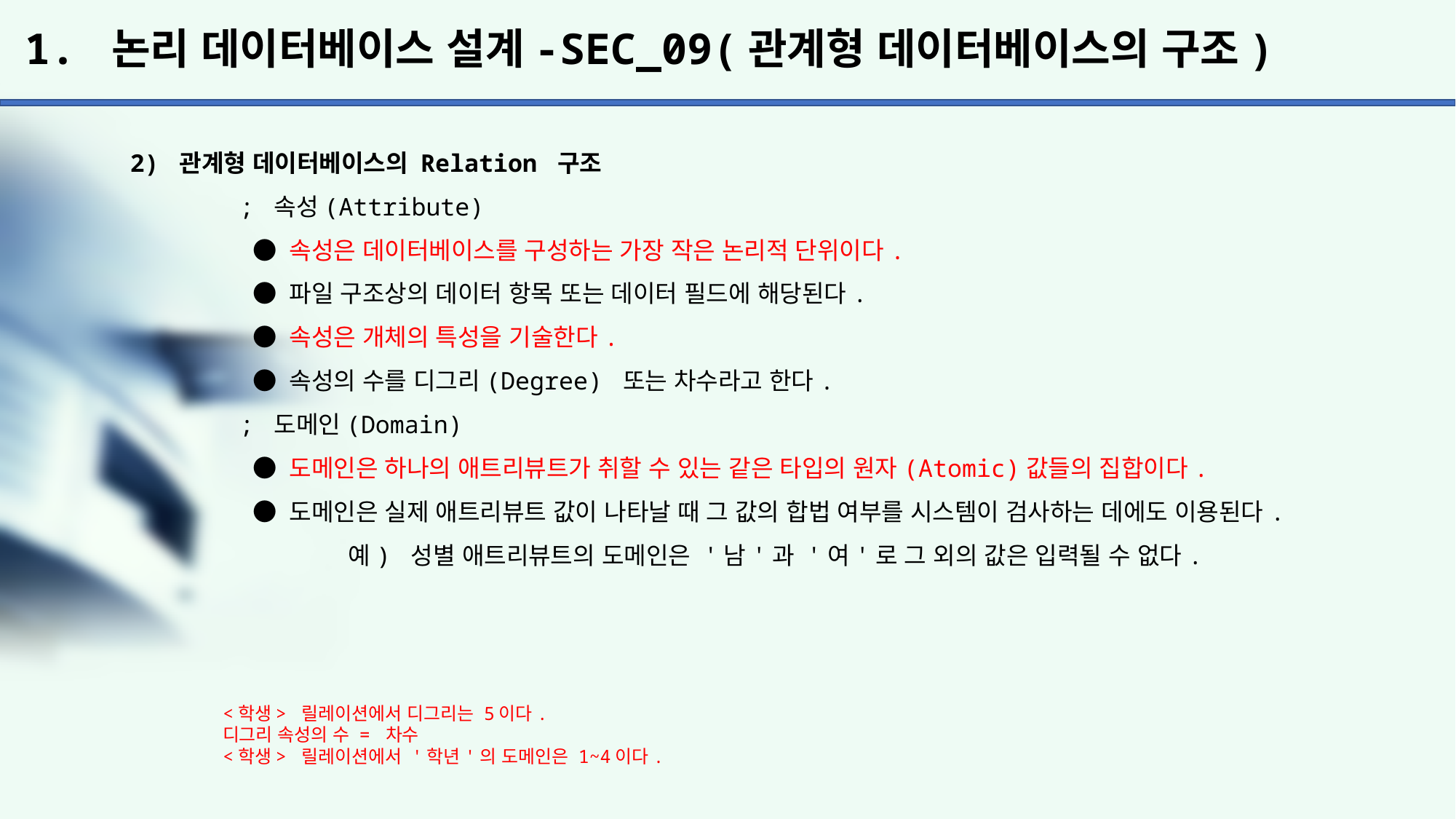

# 1. 논리 데이터베이스 설계-SEC_09(관계형 데이터베이스의 구조)
2) 관계형 데이터베이스의 Relation 구조
	; 속성(Attribute)
	  ● 속성은 데이터베이스를 구성하는 가장 작은 논리적 단위이다.
	  ● 파일 구조상의 데이터 항목 또는 데이터 필드에 해당된다.
	  ● 속성은 개체의 특성을 기술한다.
	  ● 속성의 수를 디그리(Degree) 또는 차수라고 한다.
	; 도메인(Domain)
	  ● 도메인은 하나의 애트리뷰트가 취할 수 있는 같은 타입의 원자(Atomic)값들의 집합이다.
	  ● 도메인은 실제 애트리뷰트 값이 나타날 때 그 값의 합법 여부를 시스템이 검사하는 데에도 이용된다.
		예) 성별 애트리뷰트의 도메인은 '남'과 '여'로 그 외의 값은 입력될 수 없다.
<학생> 릴레이션에서 디그리는 5이다.
디그리 속성의 수 = 차수
<학생> 릴레이션에서 '학년'의 도메인은 1~4이다.